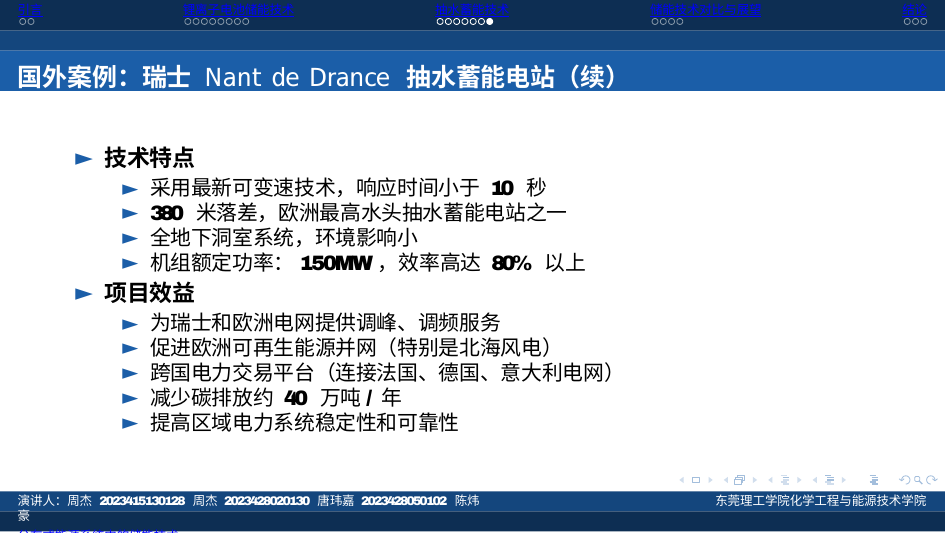

引言
锂离子电池储能技术
抽水蓄能技术
储能技术对比与展望
结论

国外案例：瑞士 Nant de Drance 抽水蓄能电站（续）
技术特点
采用最新可变速技术，响应时间小于 10 秒
380 米落差，欧洲最高水头抽水蓄能电站之一
全地下洞室系统，环境影响小
机组额定功率：150MW，效率高达 80%  以上
项目效益
为瑞士和欧洲电网提供调峰、调频服务
促进欧洲可再生能源并网（特别是北海风电）
跨国电力交易平台（连接法国、德国、意大利电网）
减少碳排放约 40  万吨/年
提高区域电力系统稳定性和可靠性
演讲人：周杰 2023415130128 周杰 2023428020130 唐玮嘉 2023428050102 陈炜豪
分布式能源系统中的储能技术
东莞理工学院化学工程与能源技术学院